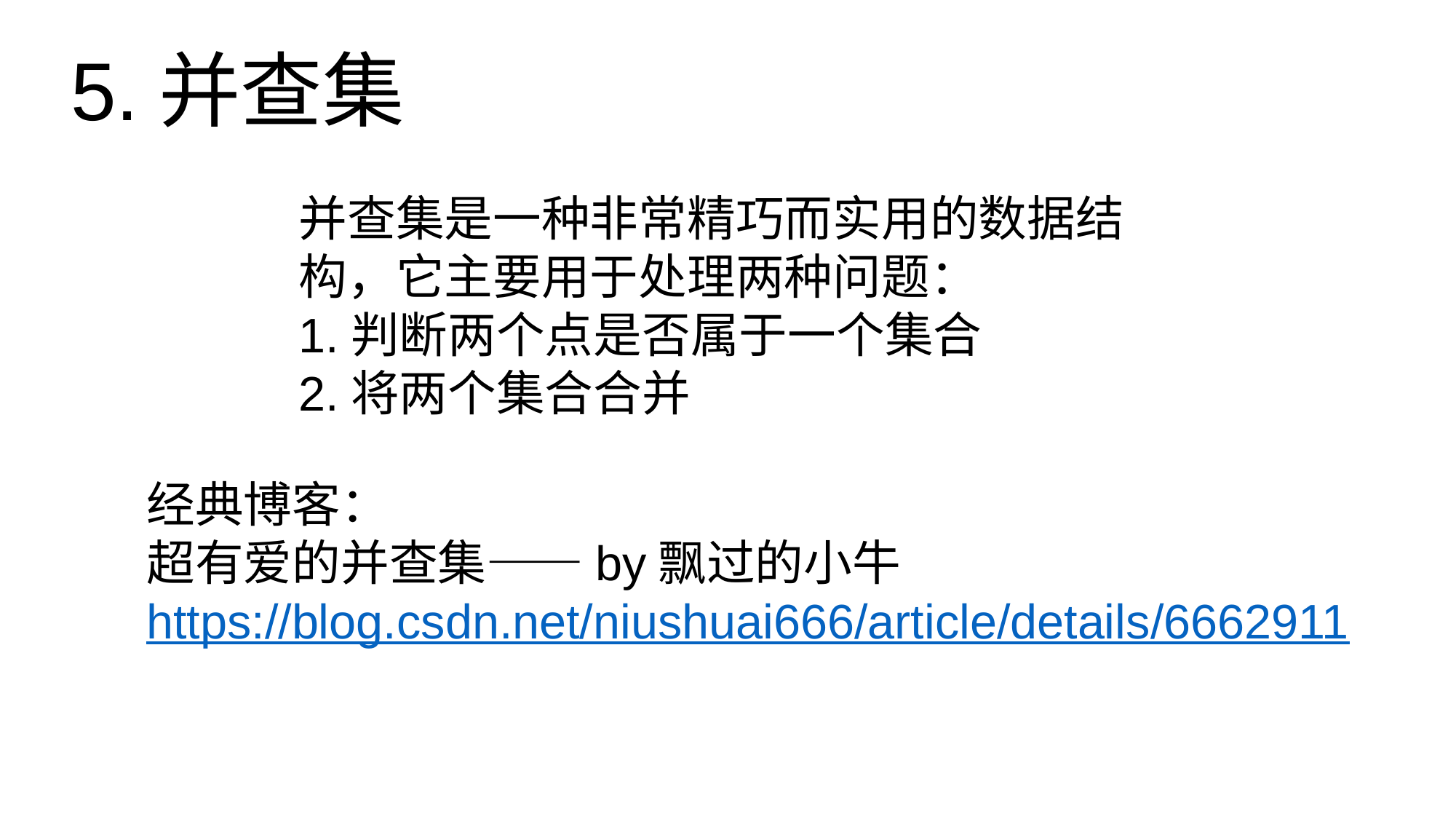

5.并查集
并查集是一种非常精巧而实用的数据结构，它主要用于处理两种问题：
1.判断两个点是否属于一个集合
2.将两个集合合并
经典博客：
超有爱的并查集——by飘过的小牛
https://blog.csdn.net/niushuai666/article/details/6662911